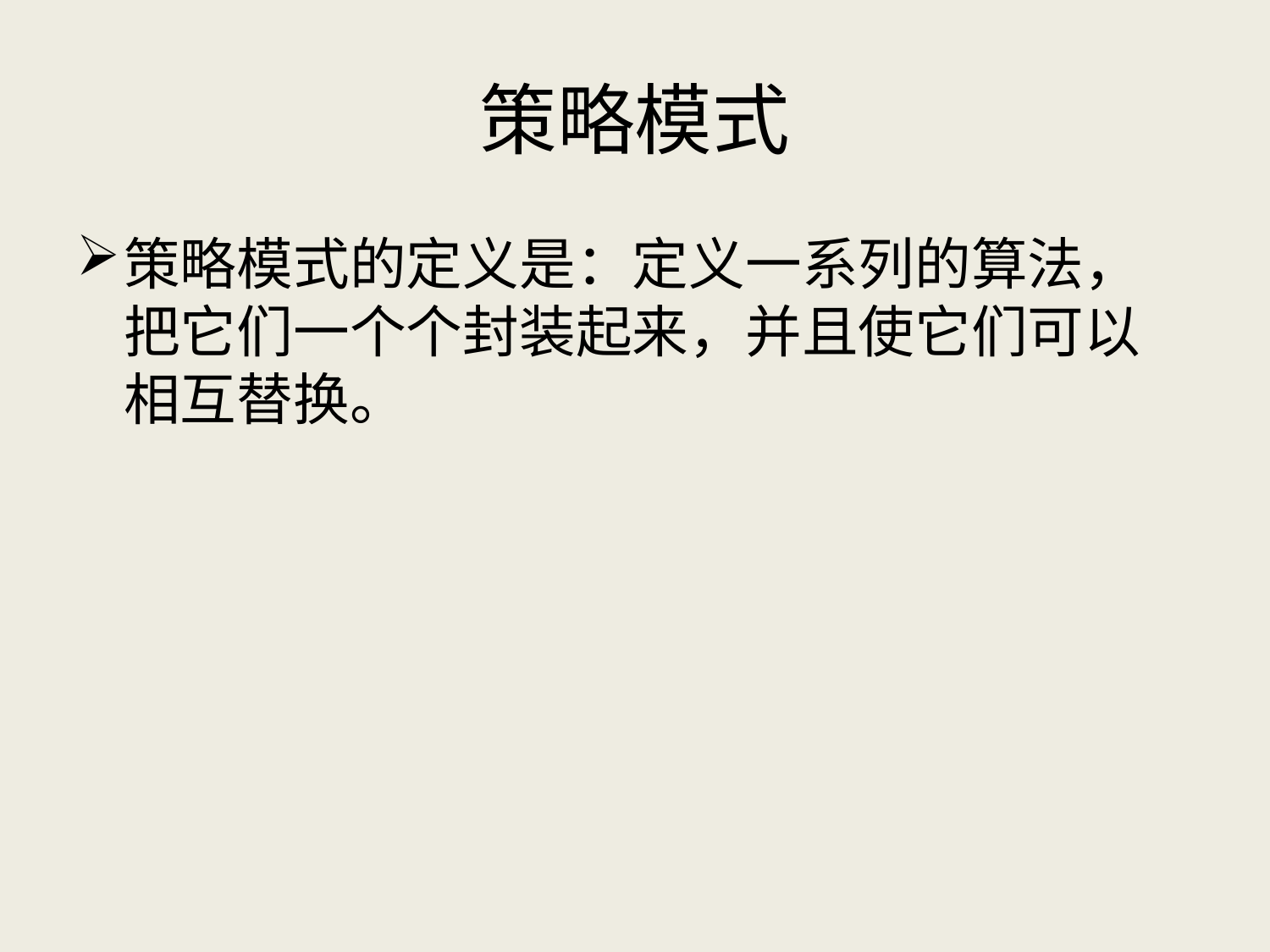

# 策略模式
策略模式的定义是：定义一系列的算法，把它们一个个封装起来，并且使它们可以相互替换。